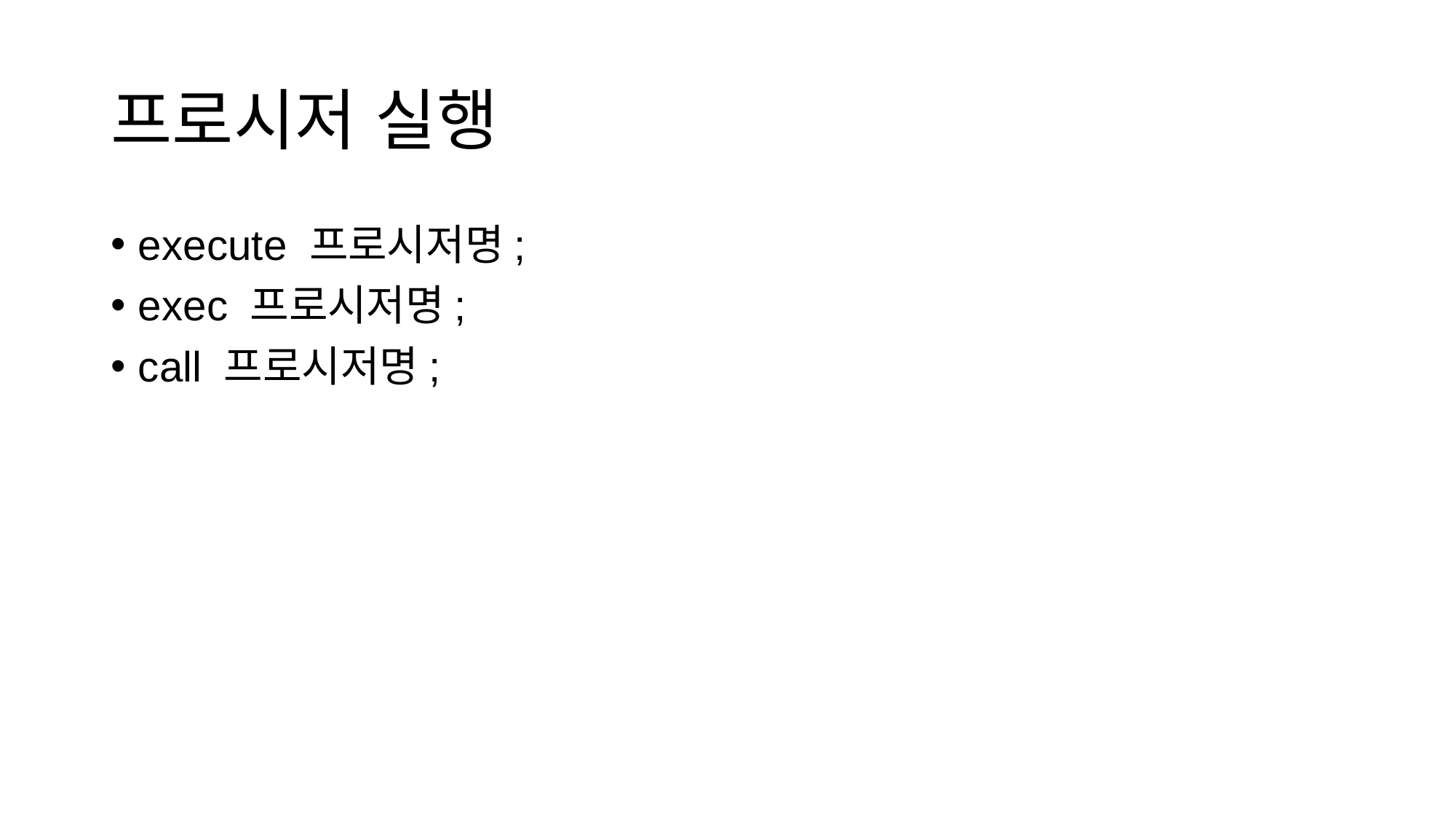

# 프로시저 실행
execute 프로시저명;
exec 프로시저명;
call 프로시저명;